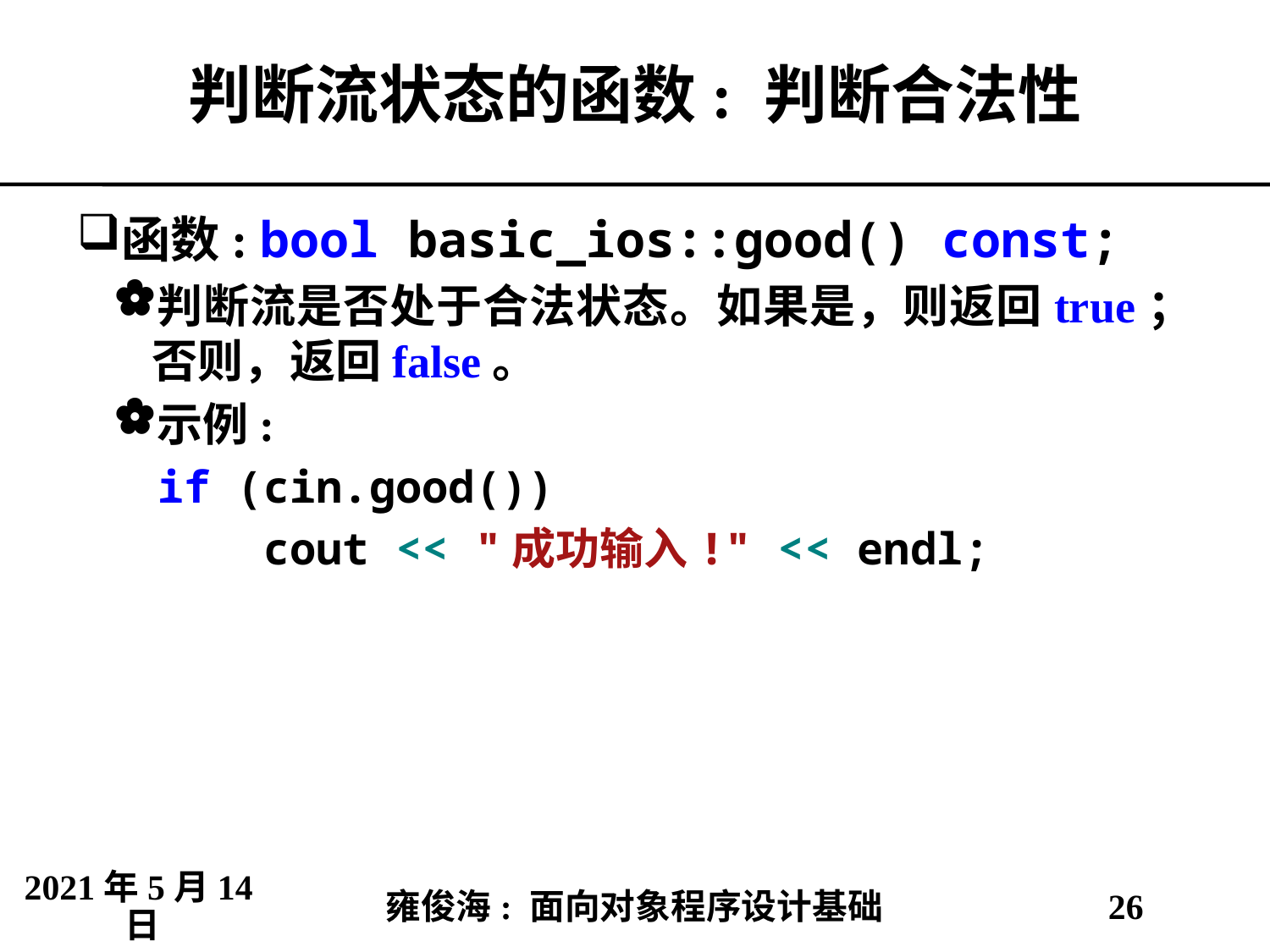

# 判断流状态的函数: 判断合法性

函数: bool basic_ios::good() const;
判断流是否处于合法状态。如果是，则返回true；否则，返回false。
示例:
if (cin.good())
    cout << "成功输入!" << endl;
2021年5月14日
雍俊海: 面向对象程序设计基础
26